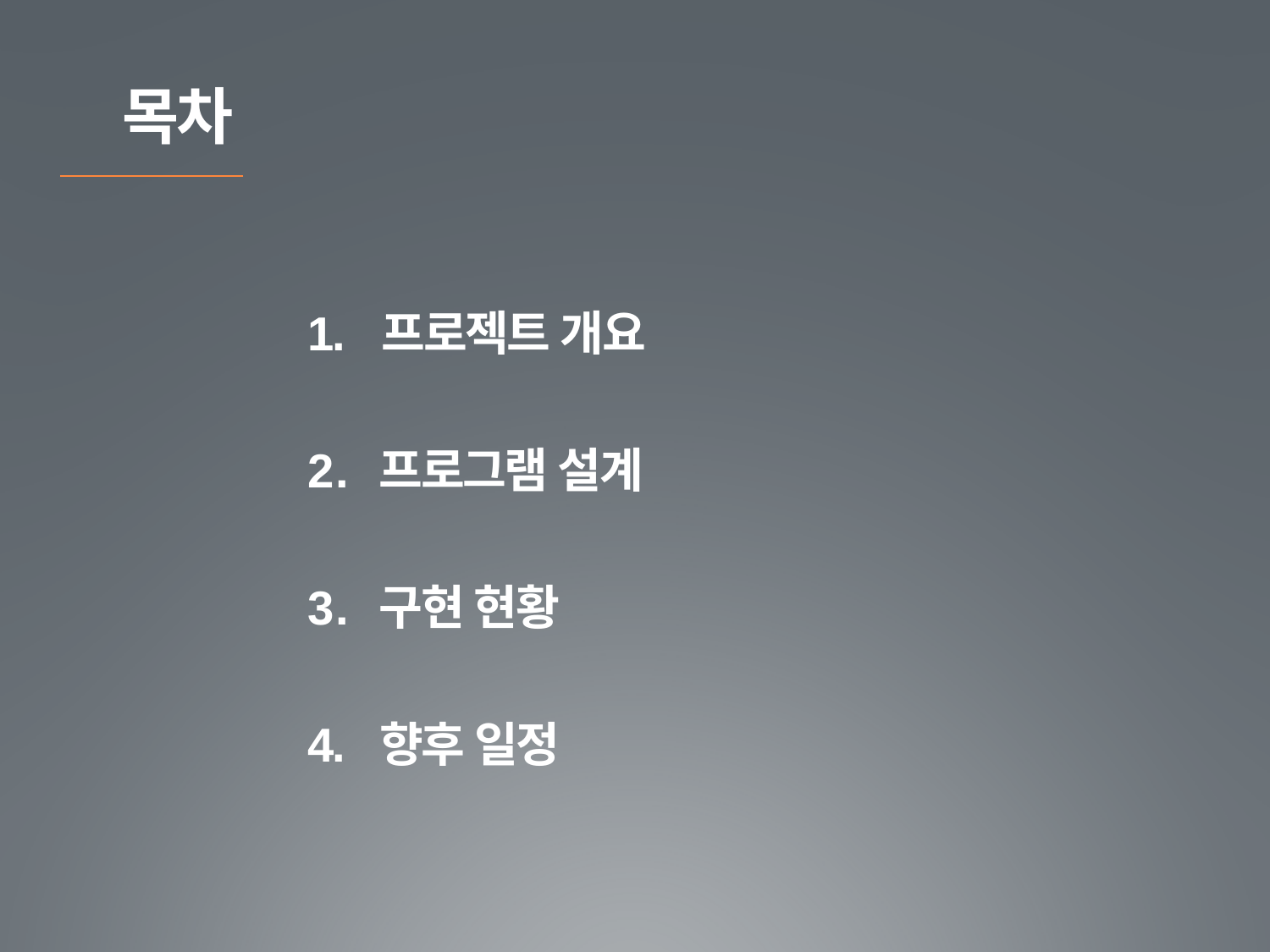

목차
1.  프로젝트 개요

프로그램 설계
구현 현황
4.  향후 일정